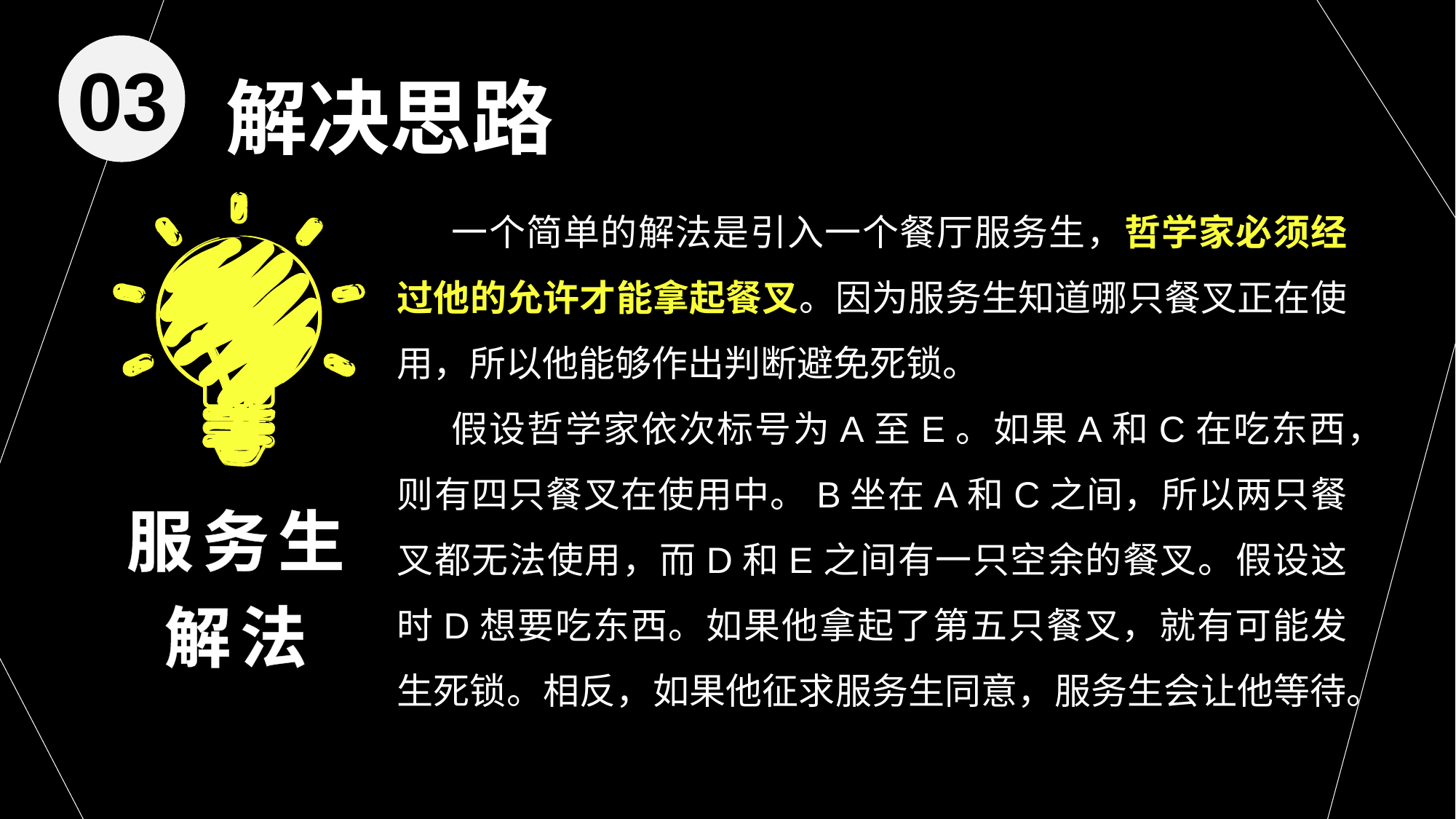

解决思路

03
一个简单的解法是引入一个餐厅服务生，哲学家必须经过他的允许才能拿起餐叉。因为服务生知道哪只餐叉正在使用，所以他能够作出判断避免死锁。
假设哲学家依次标号为A至E。如果A和C在吃东西，则有四只餐叉在使用中。B坐在A和C之间，所以两只餐叉都无法使用，而D和E之间有一只空余的餐叉。假设这时D想要吃东西。如果他拿起了第五只餐叉，就有可能发生死锁。相反，如果他征求服务生同意，服务生会让他等待。

服务生
解法